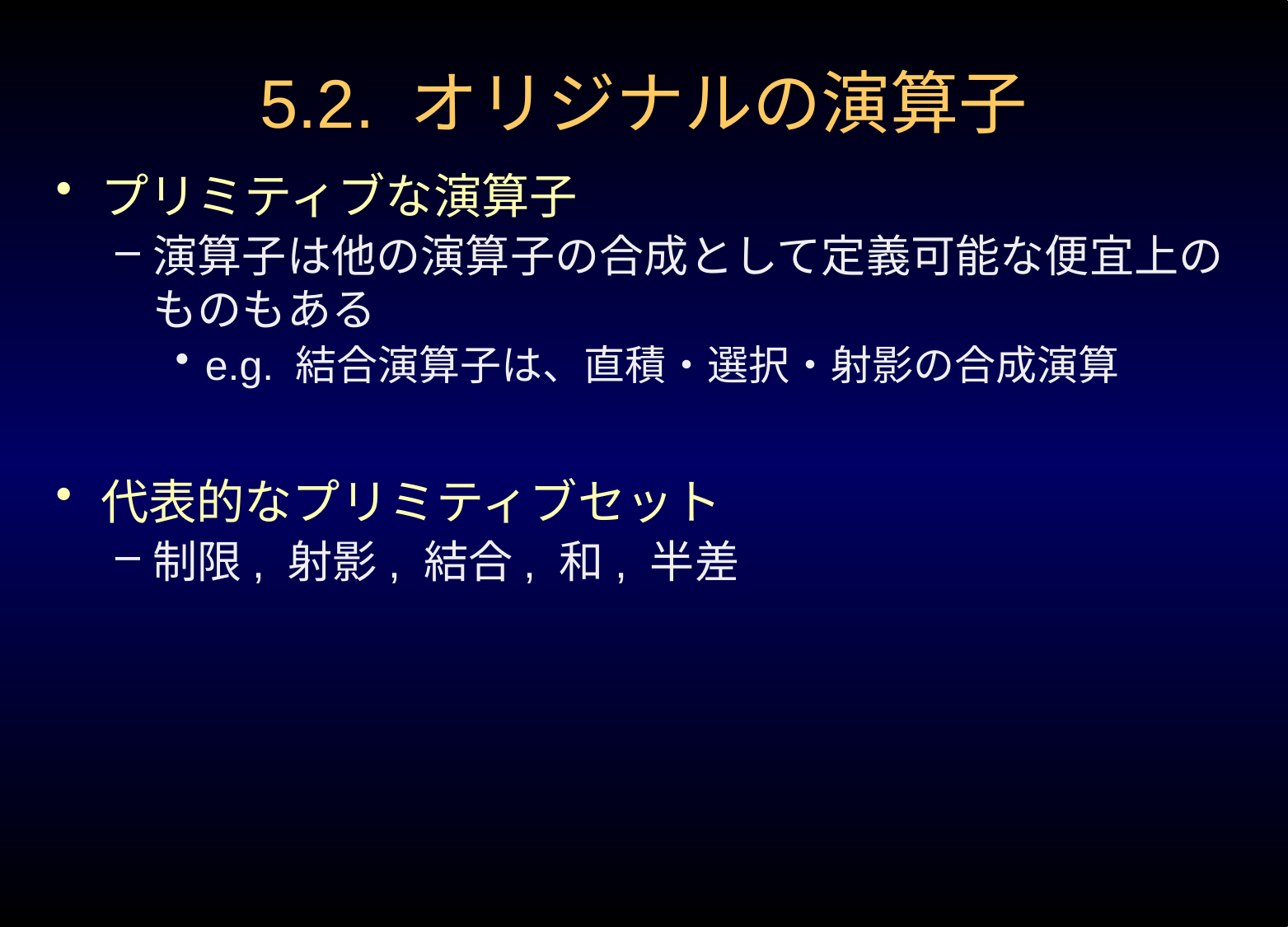

# 5.2. オリジナルの演算子
プリミティブな演算子
演算子は他の演算子の合成として定義可能な便宜上のものもある
e.g. 結合演算子は、直積・選択・射影の合成演算

代表的なプリミティブセット
制限, 射影, 結合, 和, 半差